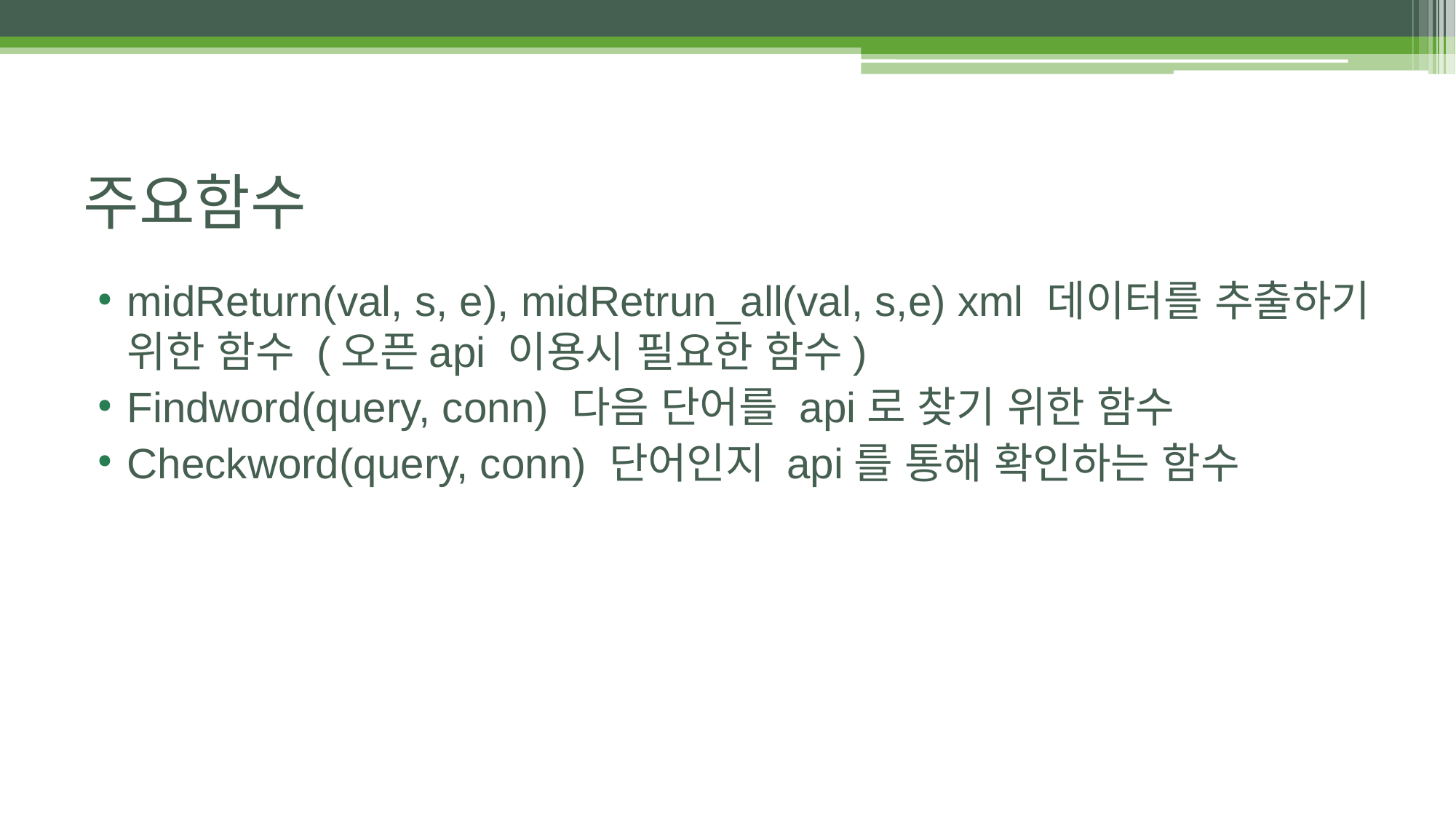

# 주요함수
midReturn(val, s, e), midRetrun_all(val, s,e) xml 데이터를 추출하기 위한 함수 (오픈api 이용시 필요한 함수)
Findword(query, conn) 다음 단어를 api로 찾기 위한 함수
Checkword(query, conn) 단어인지 api를 통해 확인하는 함수